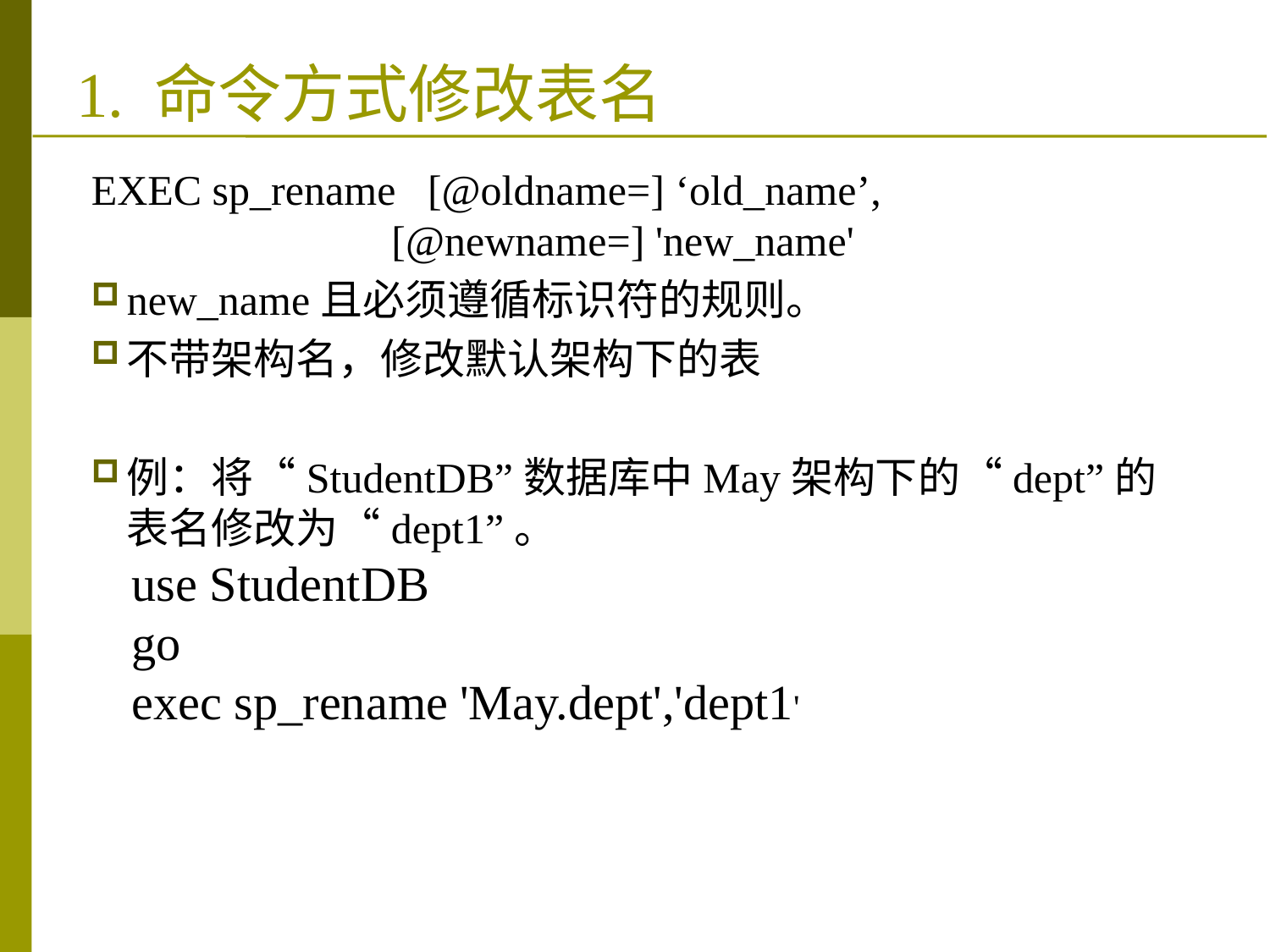

EXEC sp_rename   [@oldname=] ‘old_name’,
                         [@newname=] 'new_name'
new_name且必须遵循标识符的规则。
不带架构名，修改默认架构下的表

例：将“StudentDB”数据库中May架构下的“dept”的表名修改为“dept1”。
use StudentDB
go
exec sp_rename 'May.dept','dept1'
# 1. 命令方式修改表名